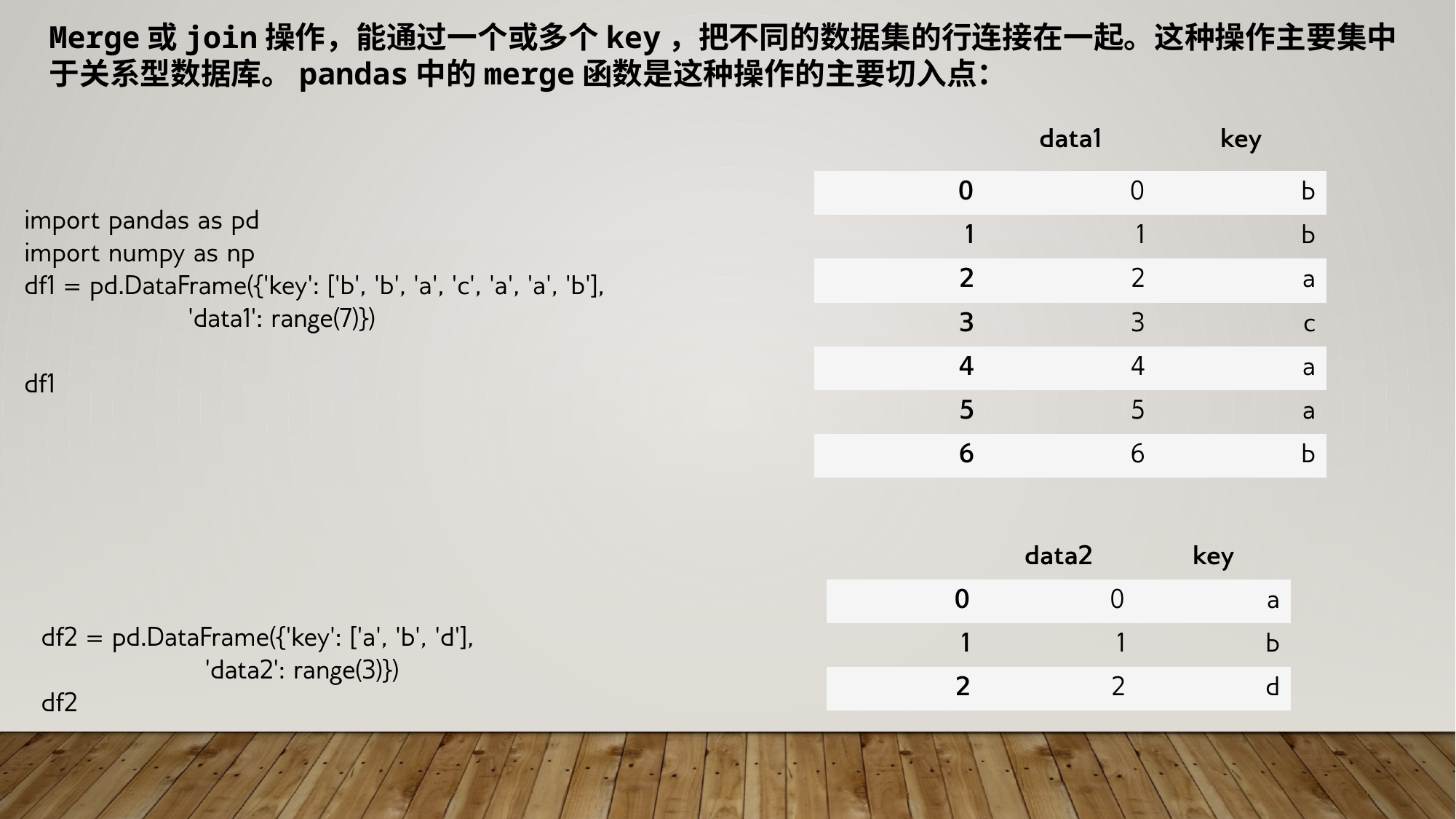

Merge或join操作，能通过一个或多个key，把不同的数据集的行连接在一起。这种操作主要集中于关系型数据库。pandas中的merge函数是这种操作的主要切入点：
|  | data1 | key |
| --- | --- | --- |
| 0 | 0 | b |
| 1 | 1 | b |
| 2 | 2 | a |
| 3 | 3 | c |
| 4 | 4 | a |
| 5 | 5 | a |
| 6 | 6 | b |
import pandas as pd
import numpy as np
df1 = pd.DataFrame({'key': ['b', 'b', 'a', 'c', 'a', 'a', 'b'],
                    'data1': range(7)})

df1
|  | data2 | key |
| --- | --- | --- |
| 0 | 0 | a |
| 1 | 1 | b |
| 2 | 2 | d |
df2 = pd.DataFrame({'key': ['a', 'b', 'd'],
                    'data2': range(3)})
df2